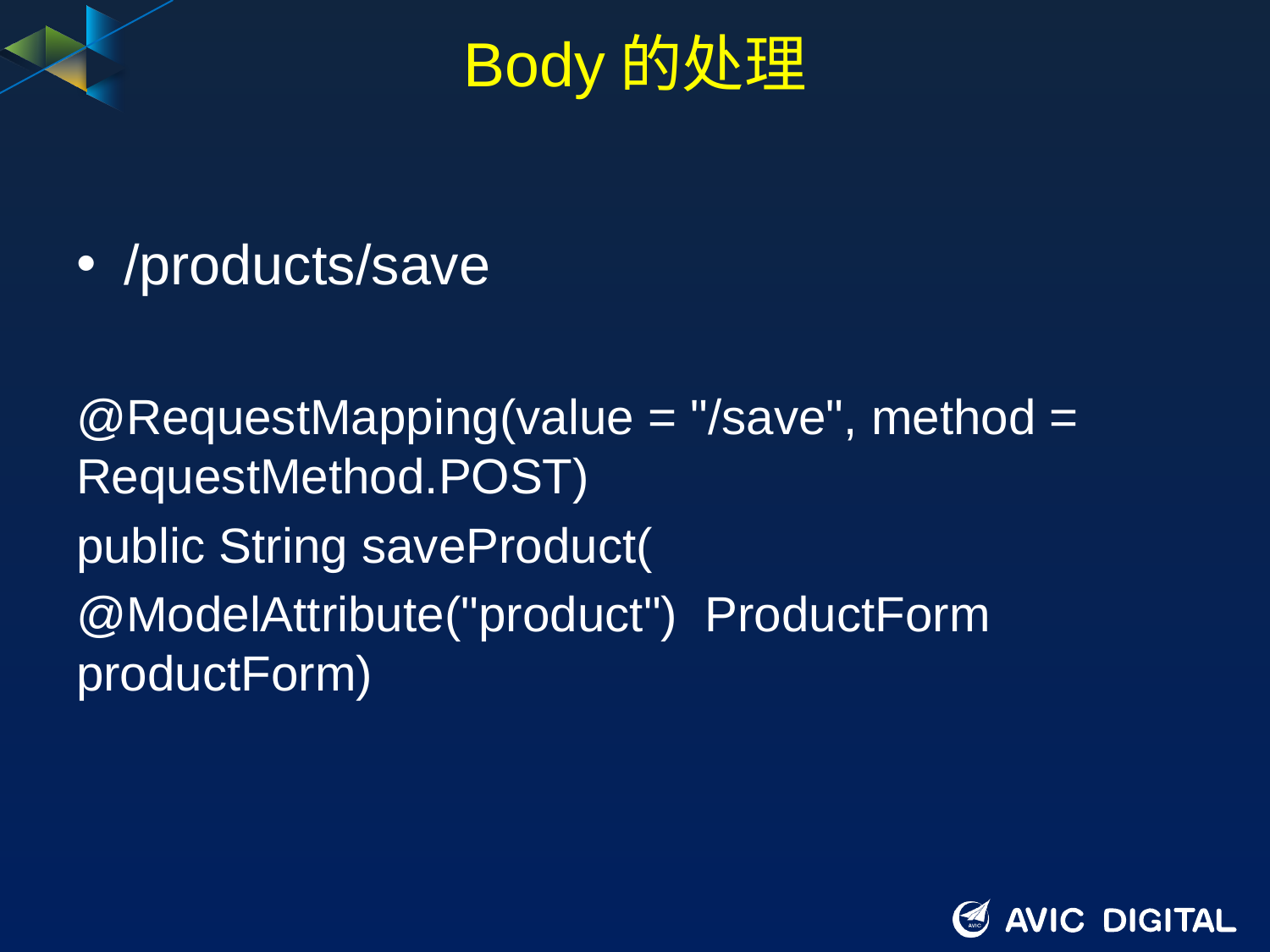

# Body的处理
/products/save

@RequestMapping(value = "/save", method = RequestMethod.POST)
public String saveProduct(
@ModelAttribute("product")  ProductForm productForm)